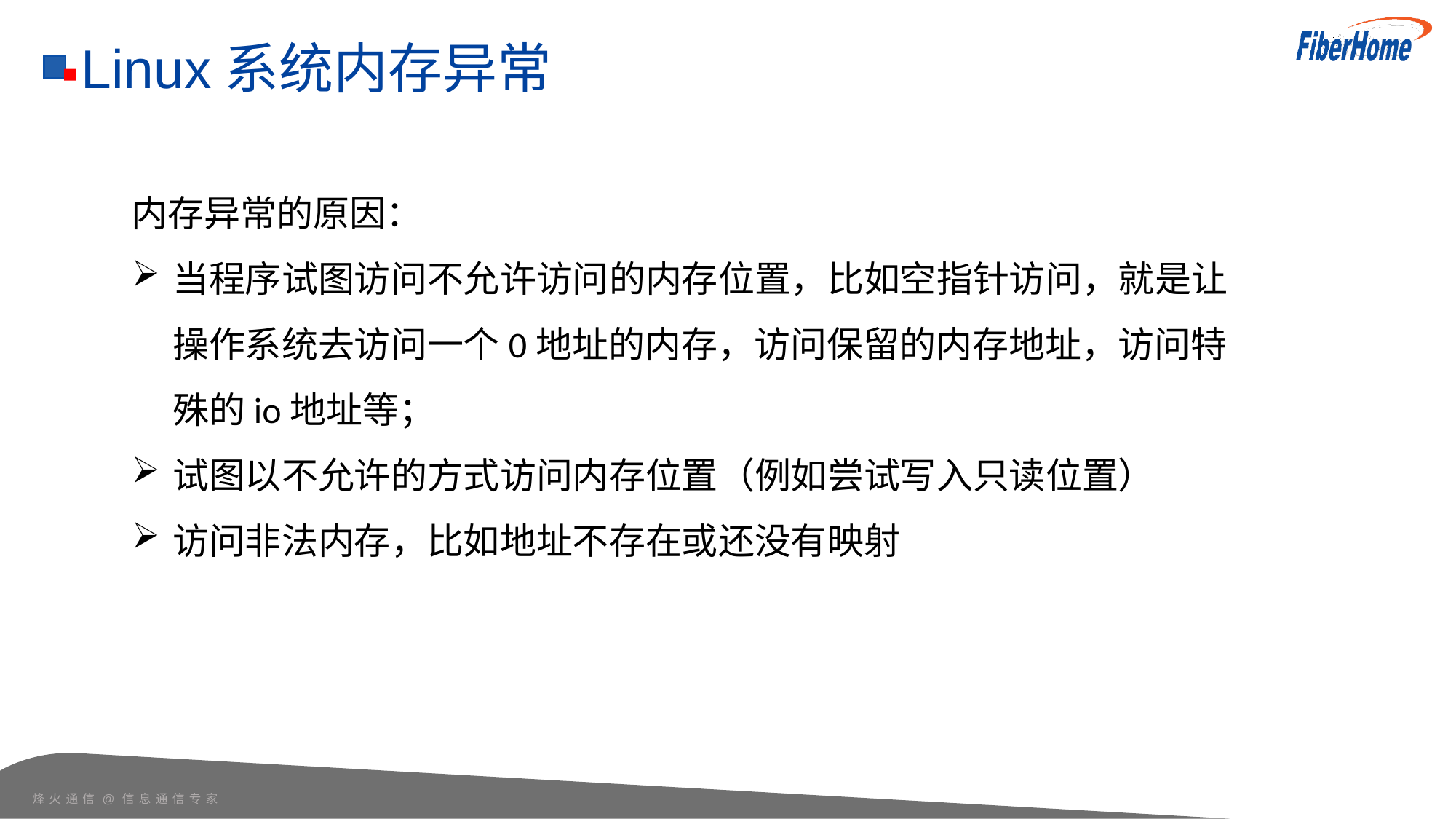

Linux系统内存异常

内存异常的原因：
当程序试图访问不允许访问的内存位置，比如空指针访问，就是让操作系统去访问一个0地址的内存，访问保留的内存地址，访问特殊的io地址等；
试图以不允许的方式访问内存位置（例如尝试写入只读位置）
访问非法内存，比如地址不存在或还没有映射